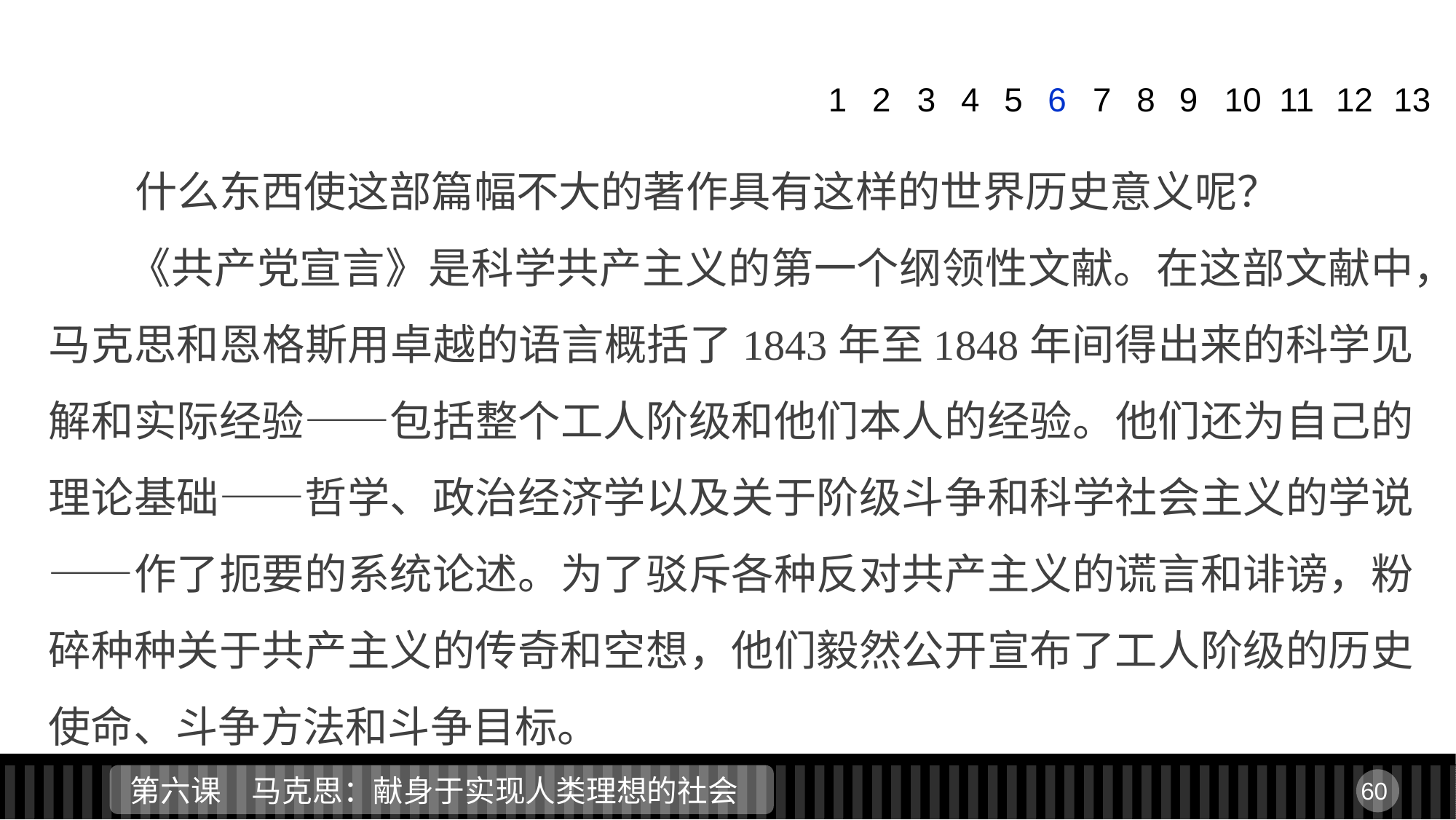

1
2
3
4
5
6
7
8
9
11
12
13
10
        什么东西使这部篇幅不大的著作具有这样的世界历史意义呢？
       《共产党宣言》是科学共产主义的第一个纲领性文献。在这部文献中，马克思和恩格斯用卓越的语言概括了1843年至1848年间得出来的科学见解和实际经验——包括整个工人阶级和他们本人的经验。他们还为自己的理论基础——哲学、政治经济学以及关于阶级斗争和科学社会主义的学说——作了扼要的系统论述。为了驳斥各种反对共产主义的谎言和诽谤，粉碎种种关于共产主义的传奇和空想，他们毅然公开宣布了工人阶级的历史使命、斗争方法和斗争目标。